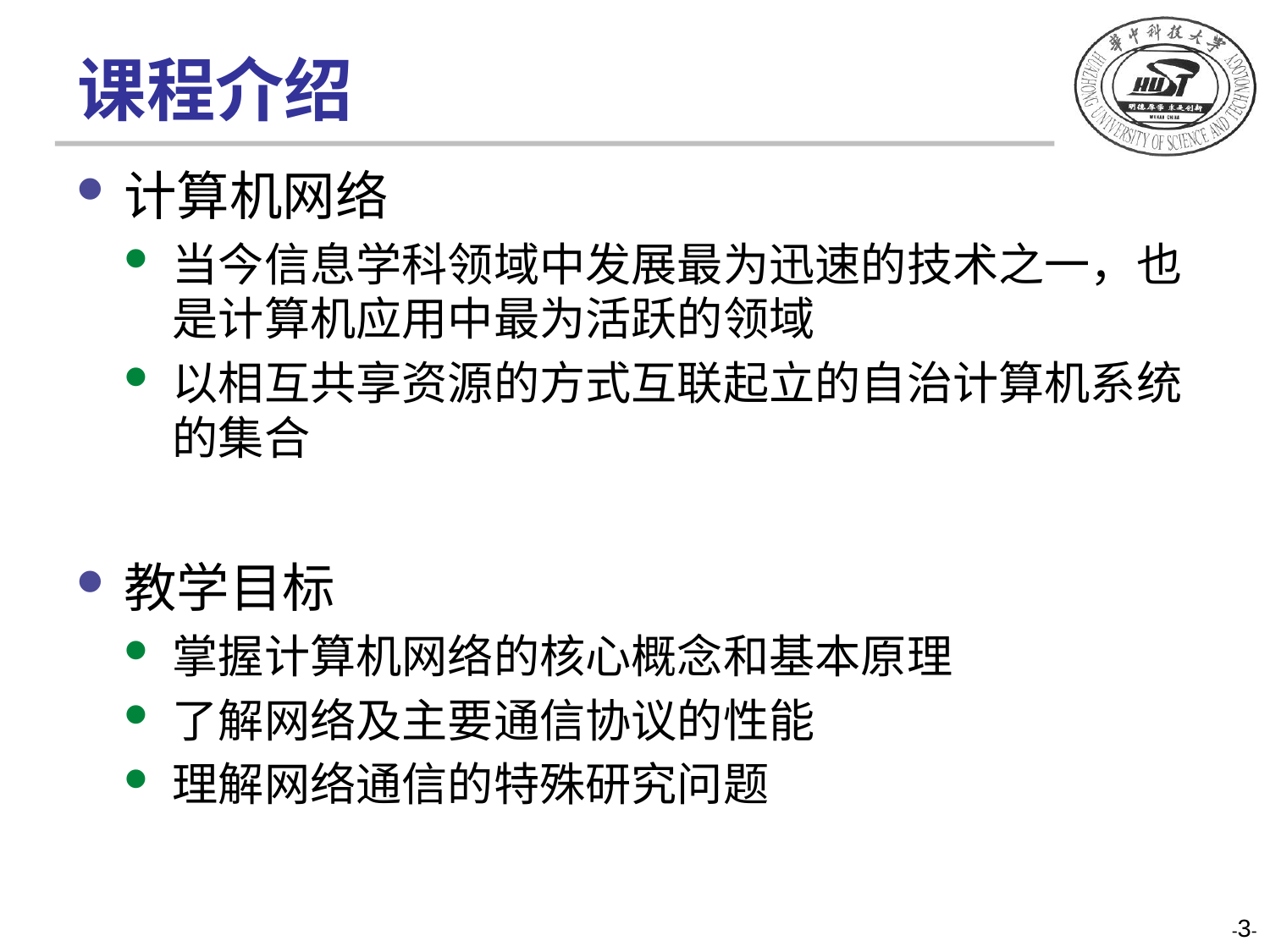

# 课程介绍
计算机网络
当今信息学科领域中发展最为迅速的技术之一，也是计算机应用中最为活跃的领域
以相互共享资源的方式互联起立的自治计算机系统的集合

教学目标
掌握计算机网络的核心概念和基本原理
了解网络及主要通信协议的性能
理解网络通信的特殊研究问题

-3-